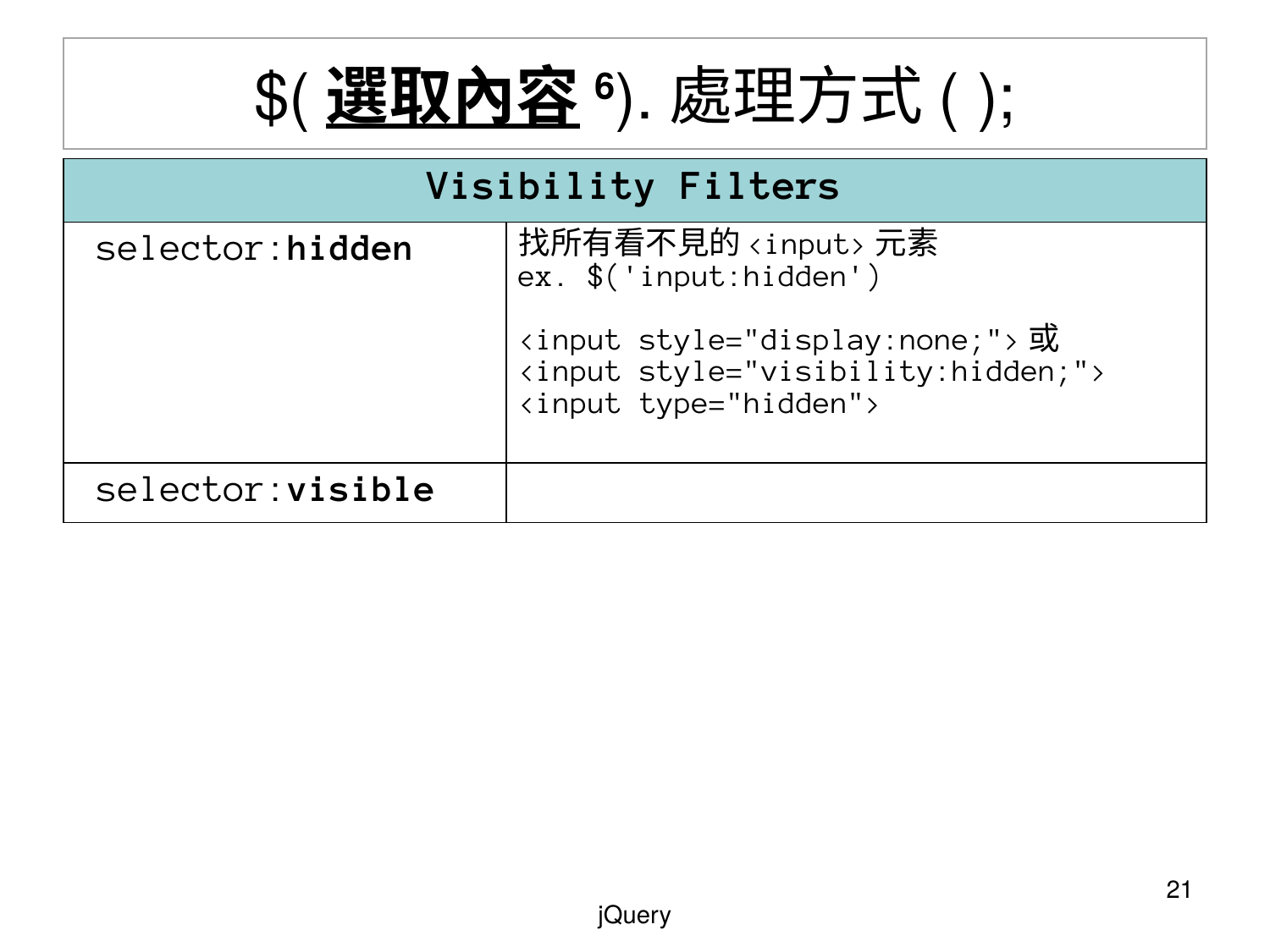

# $(選取內容6).處理方式( );
| Visibility Filters |  |
| --- | --- |
| selector:hidden | 找所有看不見的<input>元素 ex. $('input:hidden') <input style="display:none;">或 <input style="visibility:hidden;"> <input type="hidden"> |
| selector:visible |  |
21
jQuery